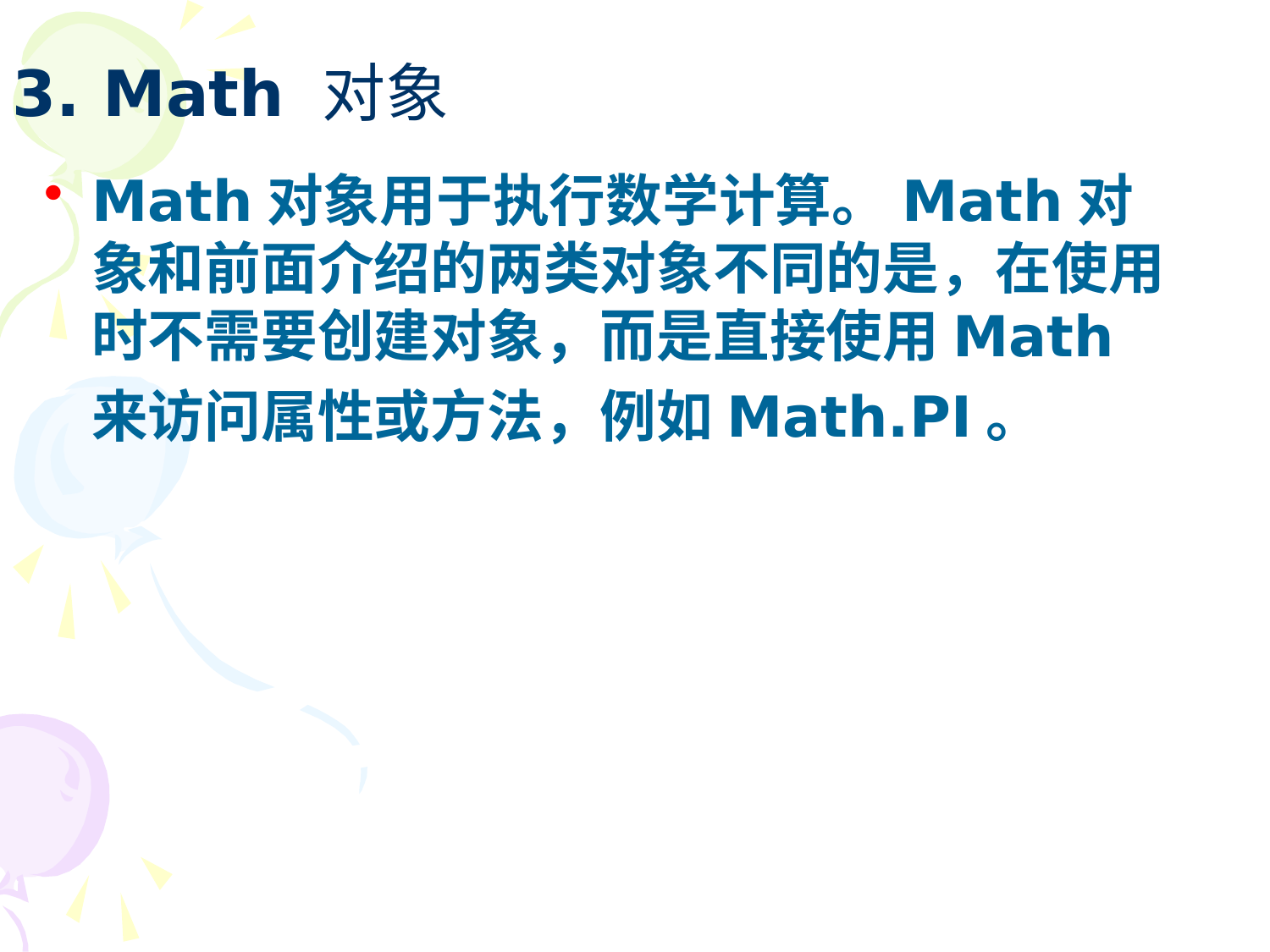

# 3. Math 对象
Math对象用于执行数学计算。Math对象和前面介绍的两类对象不同的是，在使用时不需要创建对象，而是直接使用Math来访问属性或方法，例如Math.PI。